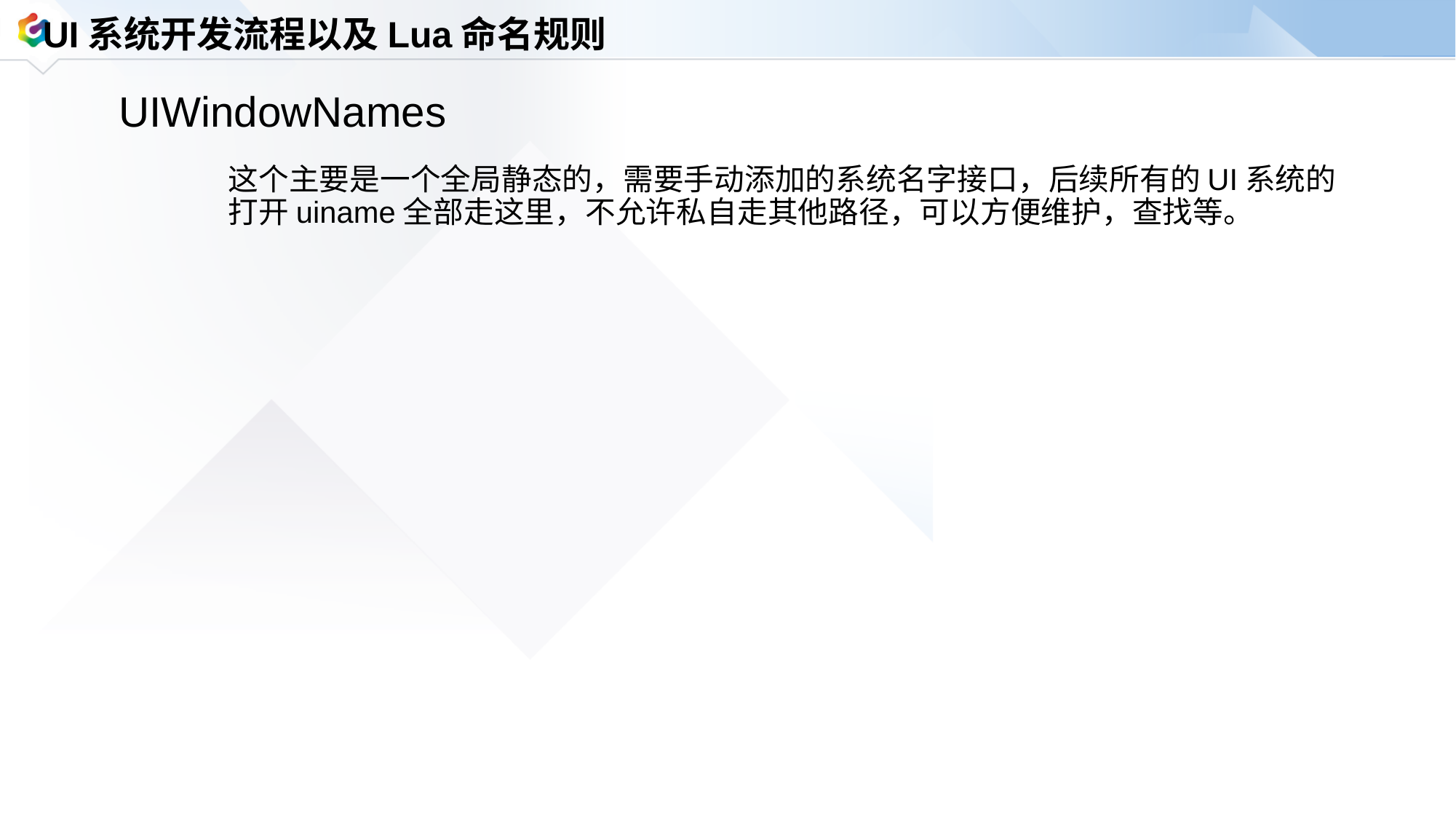

UI系统开发流程以及Lua命名规则

UIWindowNames
这个主要是一个全局静态的，需要手动添加的系统名字接口，后续所有的UI系统的打开uiname全部走这里，不允许私自走其他路径，可以方便维护，查找等。